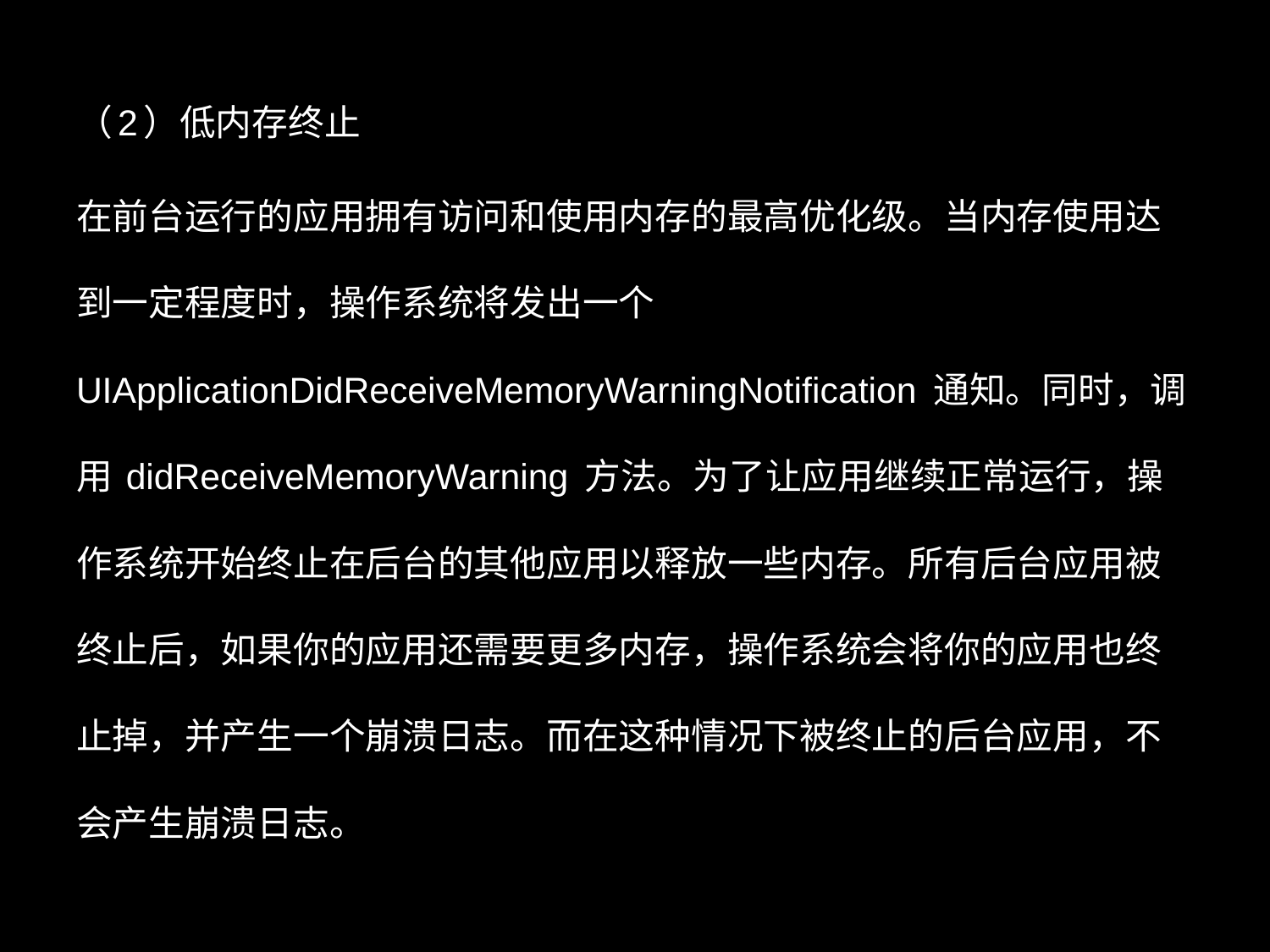

（2）低内存终止
在前台运行的应用拥有访问和使用内存的最高优化级。当内存使用达到一定程度时，操作系统将发出一个 UIApplicationDidReceiveMemoryWarningNotification 通知。同时，调用 didReceiveMemoryWarning 方法。为了让应用继续正常运行，操作系统开始终止在后台的其他应用以释放一些内存。所有后台应用被终止后，如果你的应用还需要更多内存，操作系统会将你的应用也终止掉，并产生一个崩溃日志。而在这种情况下被终止的后台应用，不会产生崩溃日志。